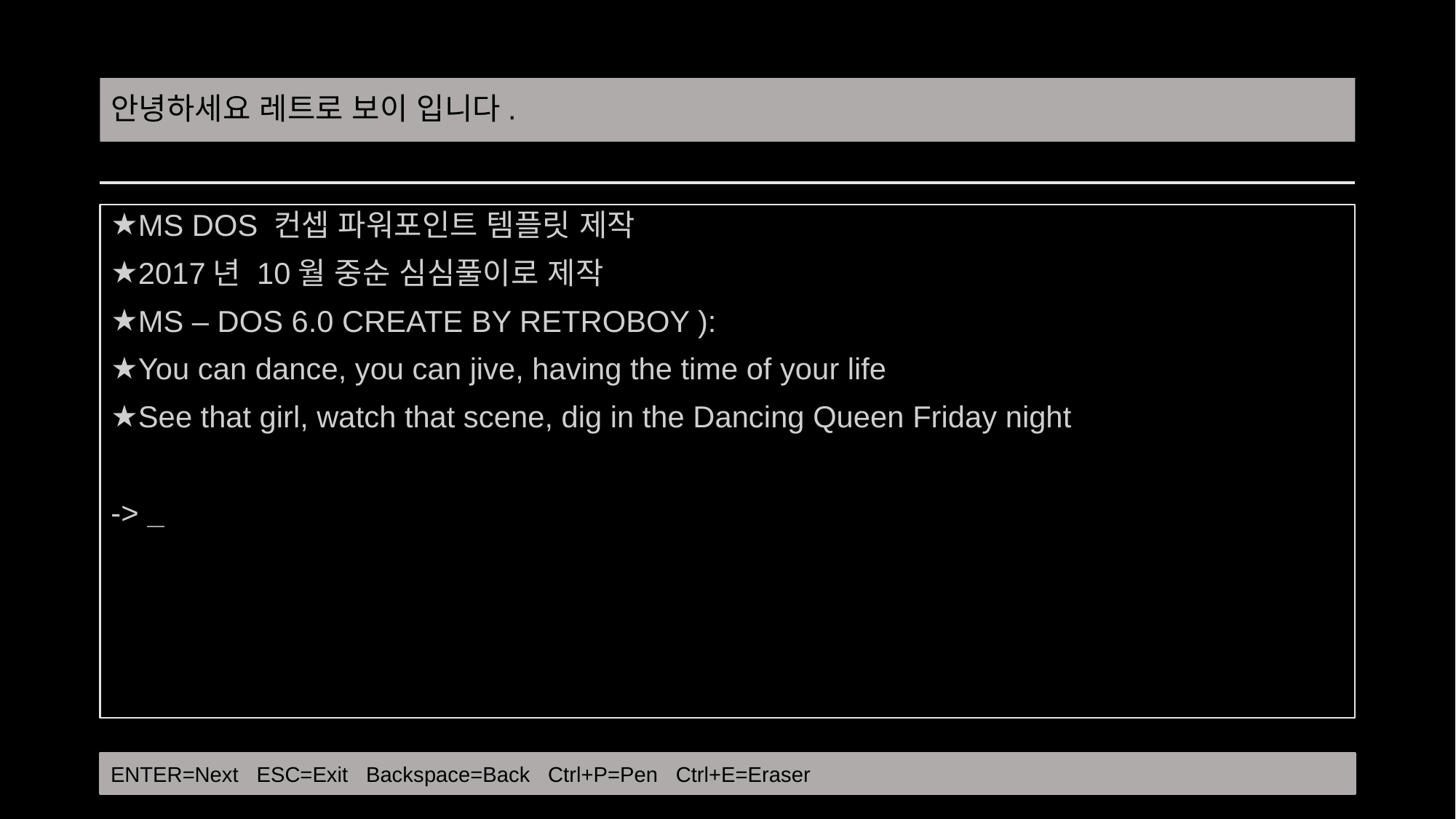

# 안녕하세요 레트로 보이 입니다.
MS DOS 컨셉 파워포인트 템플릿 제작
2017년 10월 중순 심심풀이로 제작
MS – DOS 6.0 CREATE BY RETROBOY ):
You can dance, you can jive, having the time of your life
See that girl, watch that scene, dig in the Dancing Queen Friday night

-> _